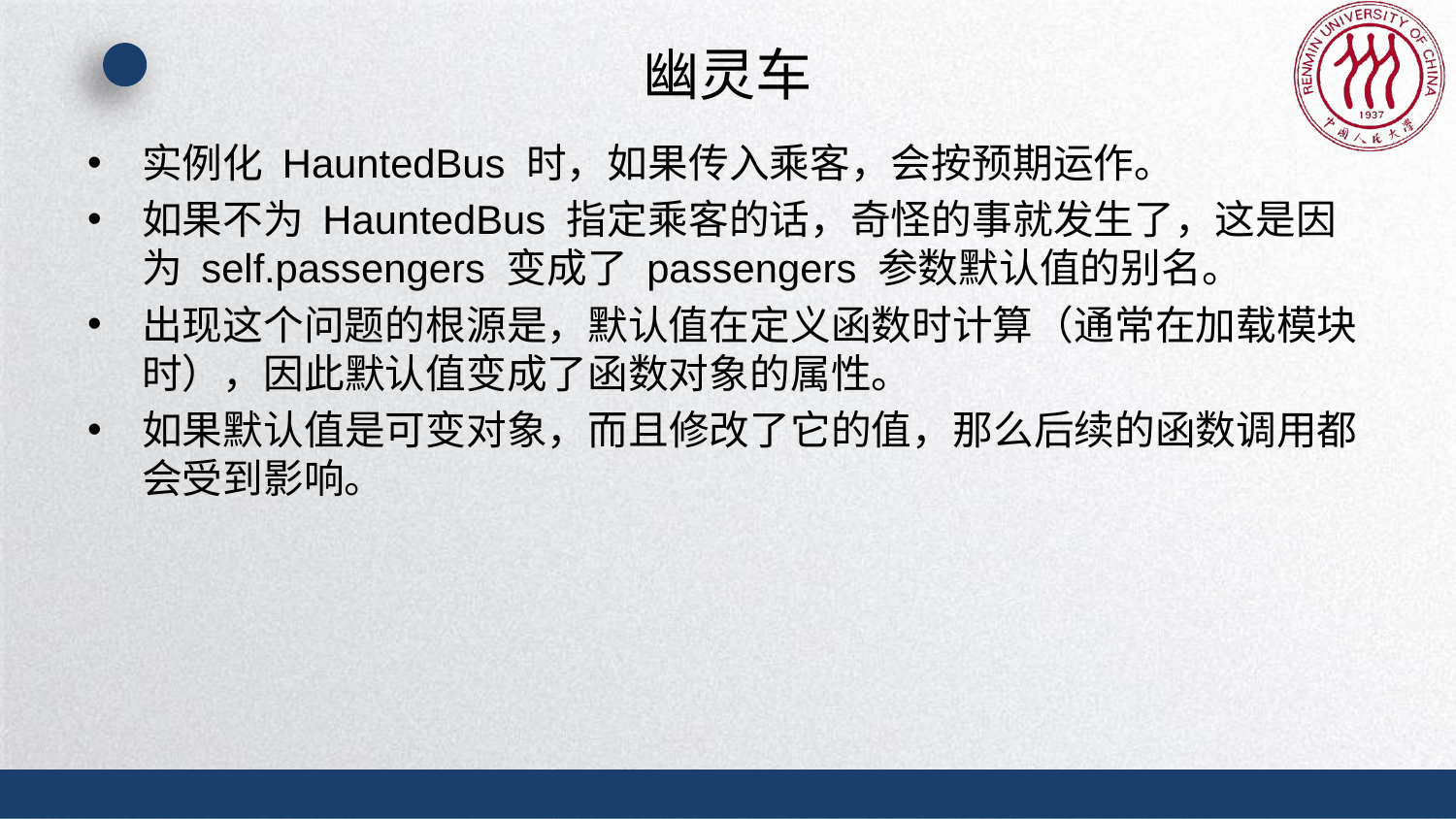

# 幽灵车
实例化 HauntedBus 时，如果传入乘客，会按预期运作。
如果不为 HauntedBus 指定乘客的话，奇怪的事就发生了，这是因为 self.passengers 变成了 passengers 参数默认值的别名。
出现这个问题的根源是，默认值在定义函数时计算（通常在加载模块时），因此默认值变成了函数对象的属性。
如果默认值是可变对象，而且修改了它的值，那么后续的函数调用都会受到影响。